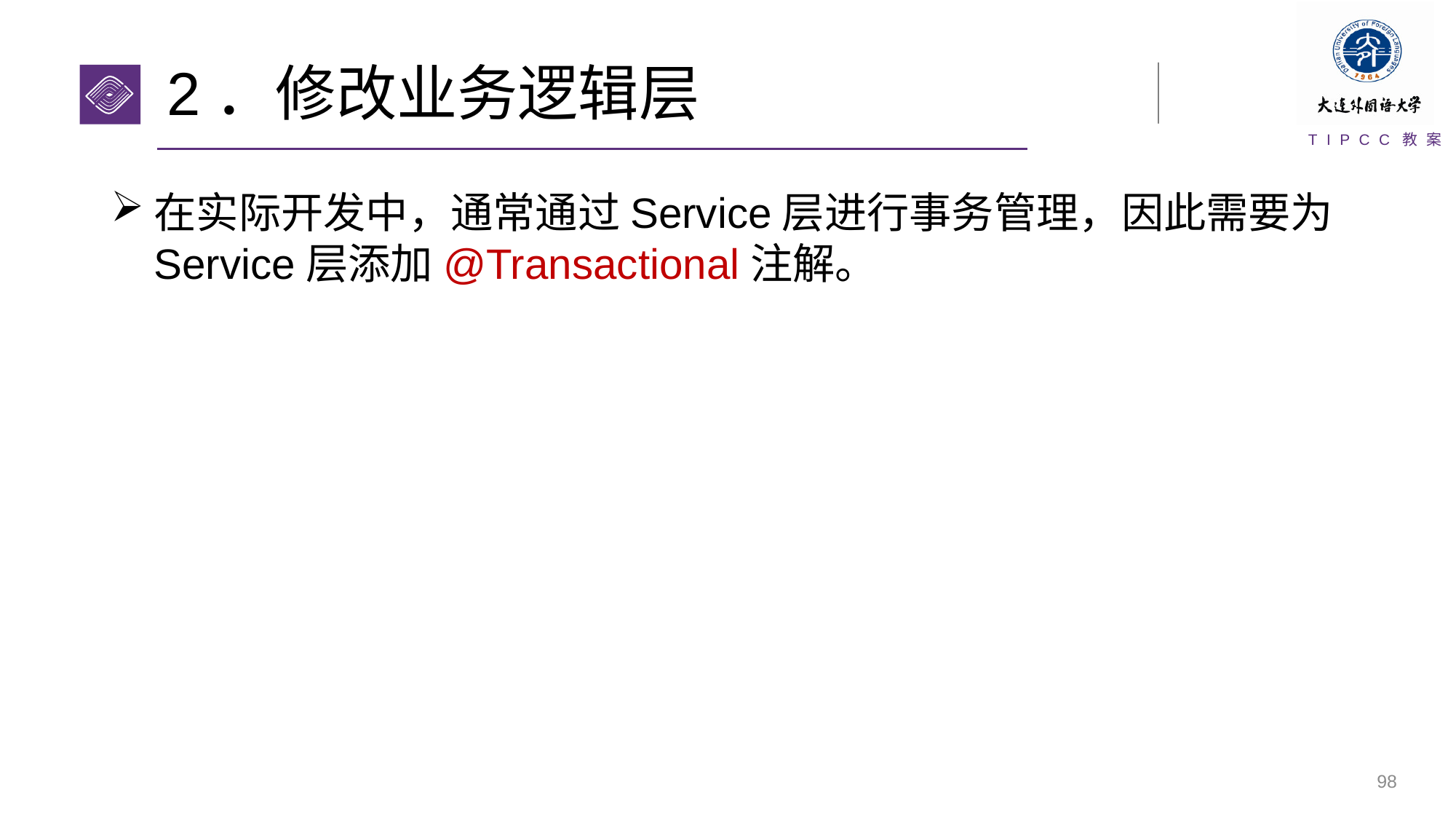

# 2．修改业务逻辑层
在实际开发中，通常通过Service层进行事务管理，因此需要为Service层添加@Transactional注解。
98